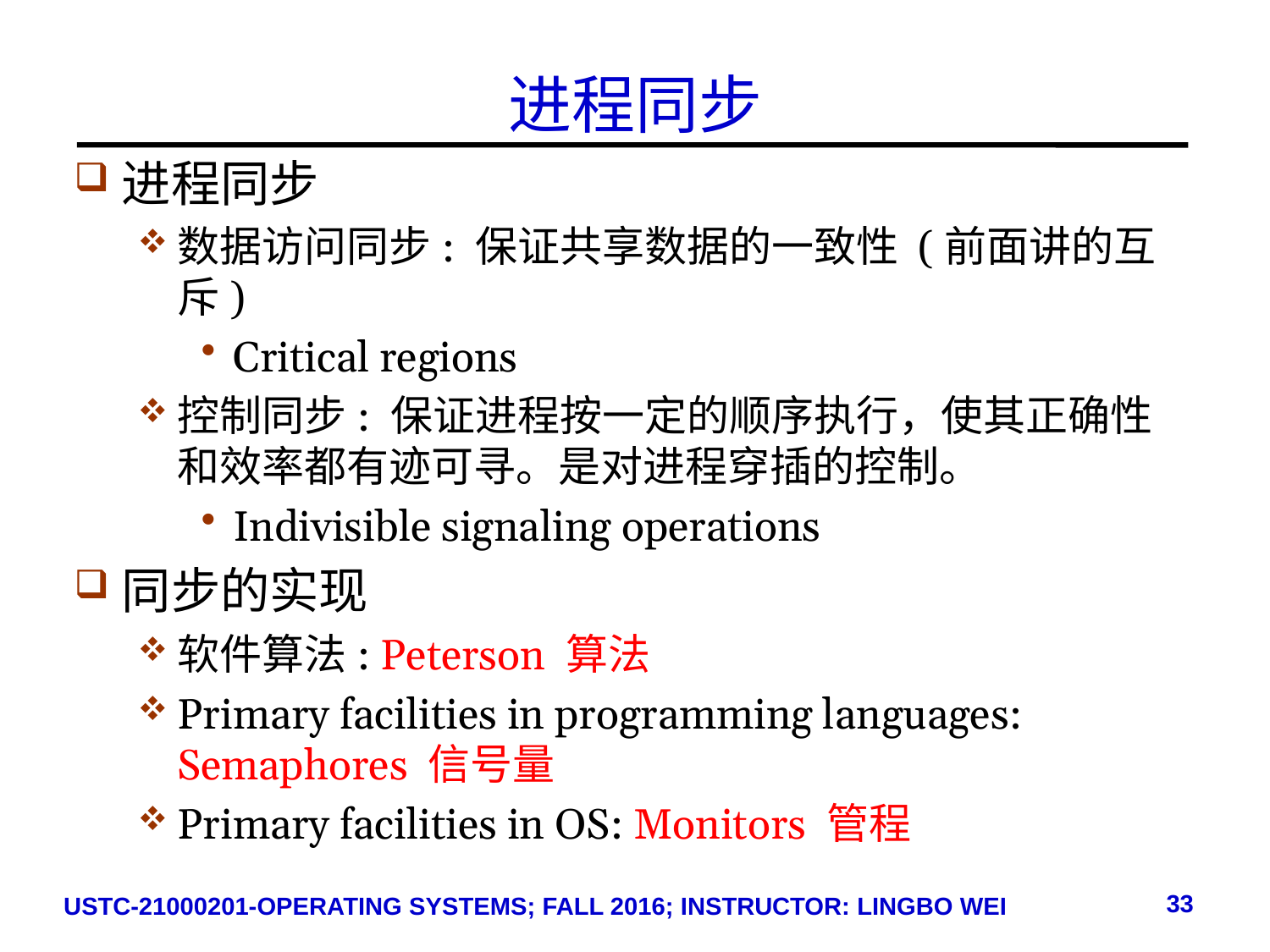

# 进程同步
进程同步
数据访问同步: 保证共享数据的一致性 (前面讲的互斥)
Critical regions
控制同步: 保证进程按一定的顺序执行，使其正确性和效率都有迹可寻。是对进程穿插的控制。
Indivisible signaling operations
同步的实现
软件算法: Peterson 算法
Primary facilities in programming languages: Semaphores 信号量
Primary facilities in OS: Monitors 管程

33
USTC-21000201-OPERATING SYSTEMS; FALL 2016; INSTRUCTOR: LINGBO WEI